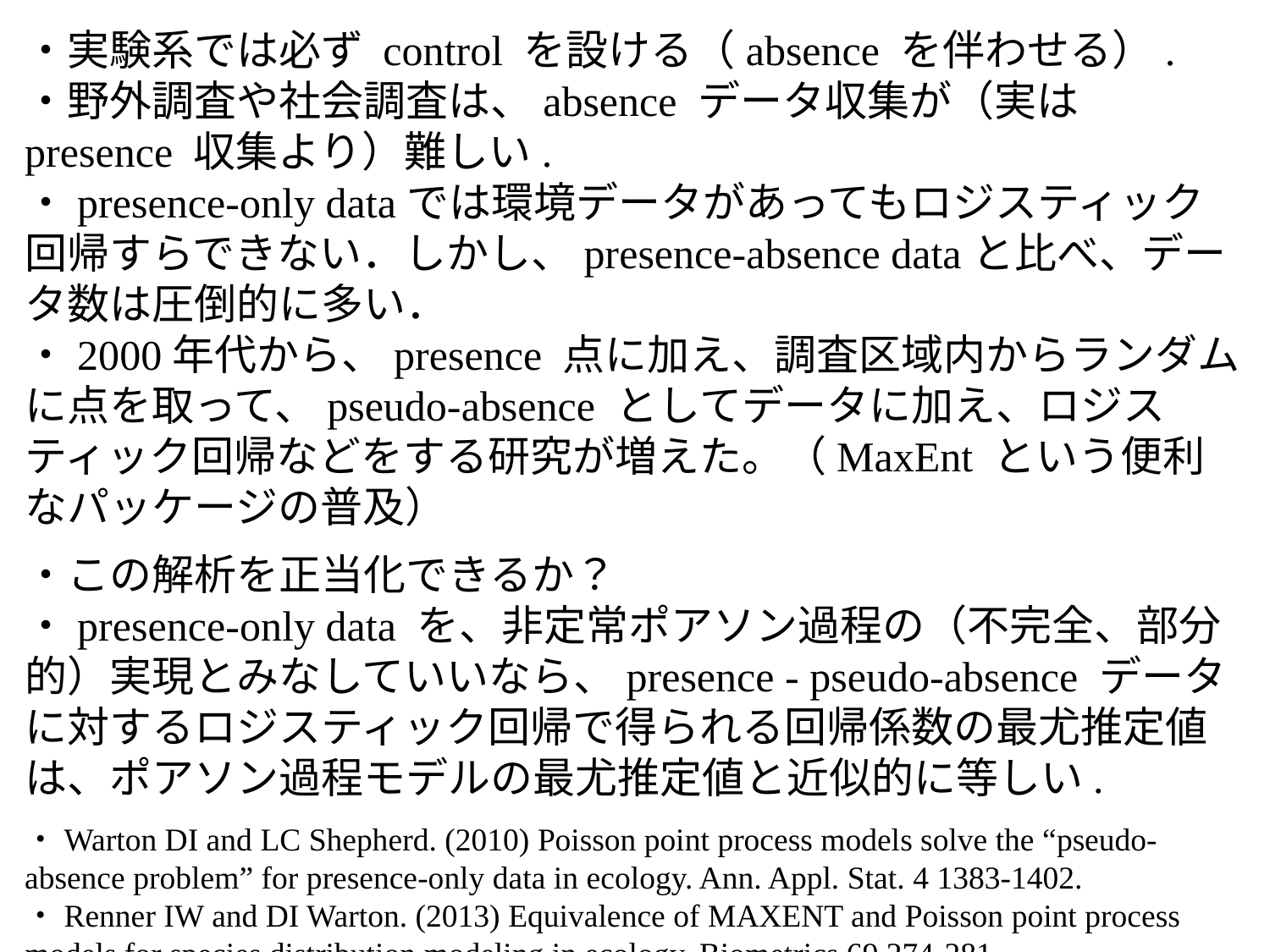

・実験系では必ず control を設ける（absence を伴わせる）.
・野外調査や社会調査は、absence データ収集が（実は presence 収集より）難しい.
・presence-only dataでは環境データがあってもロジスティック回帰すらできない．しかし、presence-absence dataと比べ、データ数は圧倒的に多い．
・2000年代から、presence 点に加え、調査区域内からランダムに点を取って、pseudo-absence としてデータに加え、ロジスティック回帰などをする研究が増えた。（MaxEnt という便利なパッケージの普及）

・この解析を正当化できるか？
・presence-only data を、非定常ポアソン過程の（不完全、部分的）実現とみなしていいなら、presence - pseudo-absence データに対するロジスティック回帰で得られる回帰係数の最尤推定値は、ポアソン過程モデルの最尤推定値と近似的に等しい.

・Warton DI and LC Shepherd. (2010) Poisson point process models solve the “pseudo-absence problem” for presence-only data in ecology. Ann. Appl. Stat. 4 1383-1402.
・Renner IW and DI Warton. (2013) Equivalence of MAXENT and Poisson point process models for species distribution modeling in ecology. Biometrics 69 274-281.